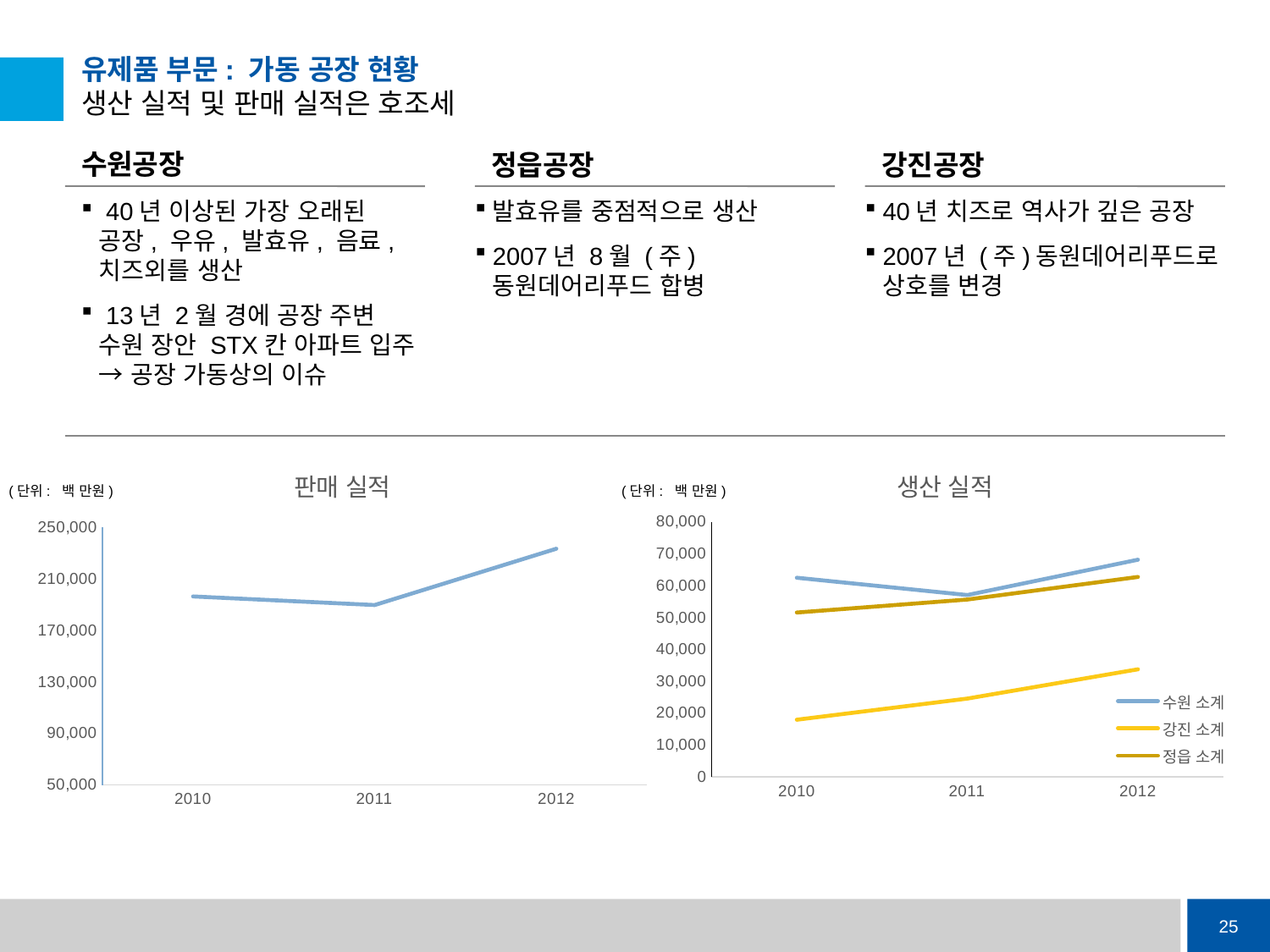

# 유제품 부문: 가동 공장 현황 생산 실적 및 판매 실적은 호조세
정읍공장
강진공장
수원공장

 40년 이상된 가장 오래된
공장, 우유, 발효유, 음료, 치즈외를 생산
 13년 2월 경에 공장 주변 수원 장안 STX칸 아파트 입주 → 공장 가동상의 이슈

발효유를 중점적으로 생산
2007년 8월 (주) 동원데어리푸드 합병

40년 치즈로 역사가 깊은 공장
2007년 (주)동원데어리푸드로 상호를 변경

### Chart: 판매 실적

| Category |  |
|---|---|
| 2010 | 196320.186 |
| 2011 | 189638.14700000003 |
| 2012 | 233393.027 |

### Chart: 생산 실적

| Category | 수원 소계 | 강진 소계 | 정읍 소계 |
|---|---|---|---|
| 2010 | 62450.0 | 17903.0 | 51543.0 |
| 2011 | 57030.537000000004 | 24539.169 | 55625.729999999996 |
| 2012 | 68118.0 | 33719.0 | 62705.0 |
(단위:  백 만원)
(단위:  백 만원)